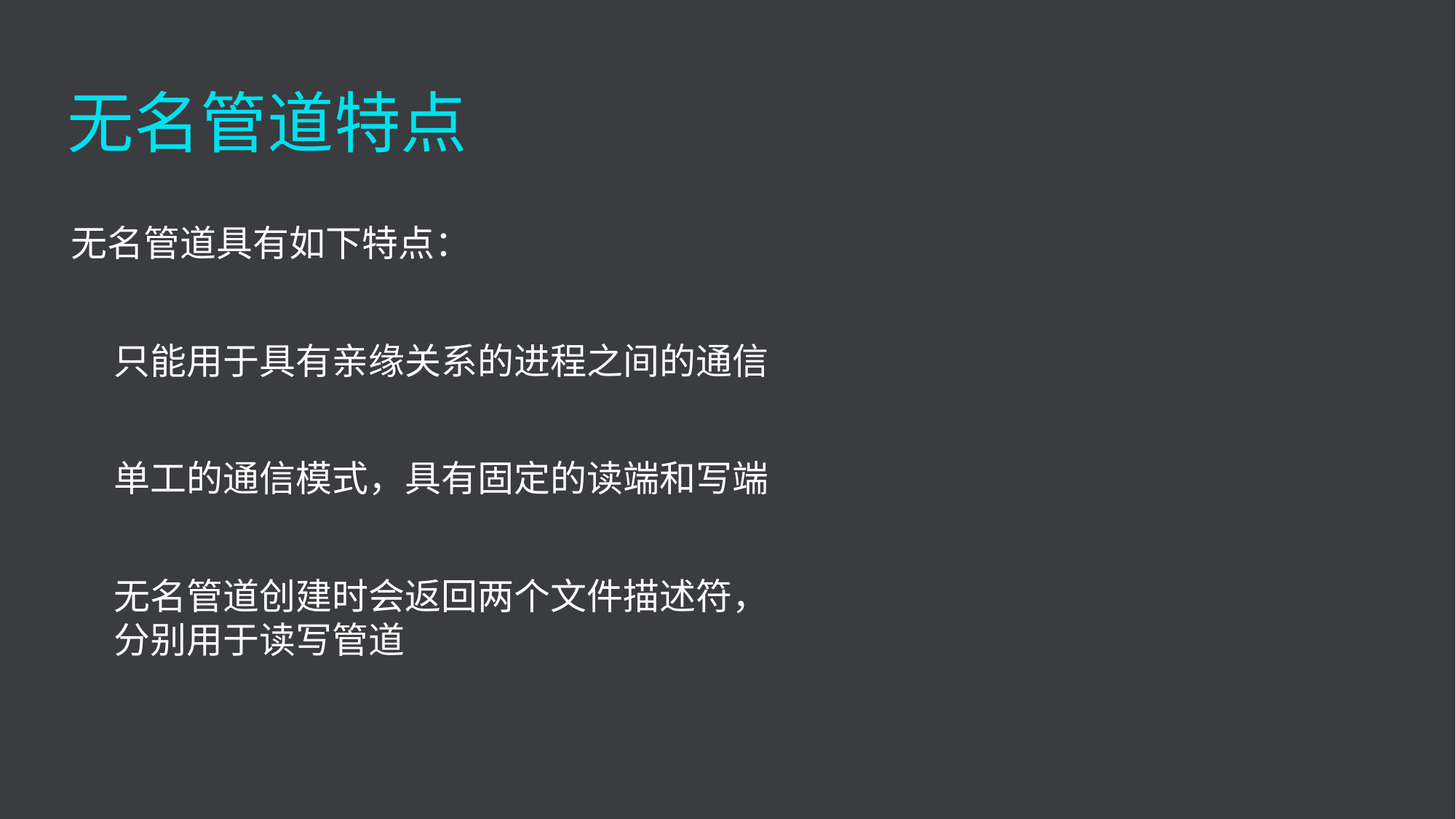

无名管道特点
无名管道具有如下特点：

只能用于具有亲缘关系的进程之间的通信

单工的通信模式，具有固定的读端和写端

无名管道创建时会返回两个文件描述符，分别用于读写管道